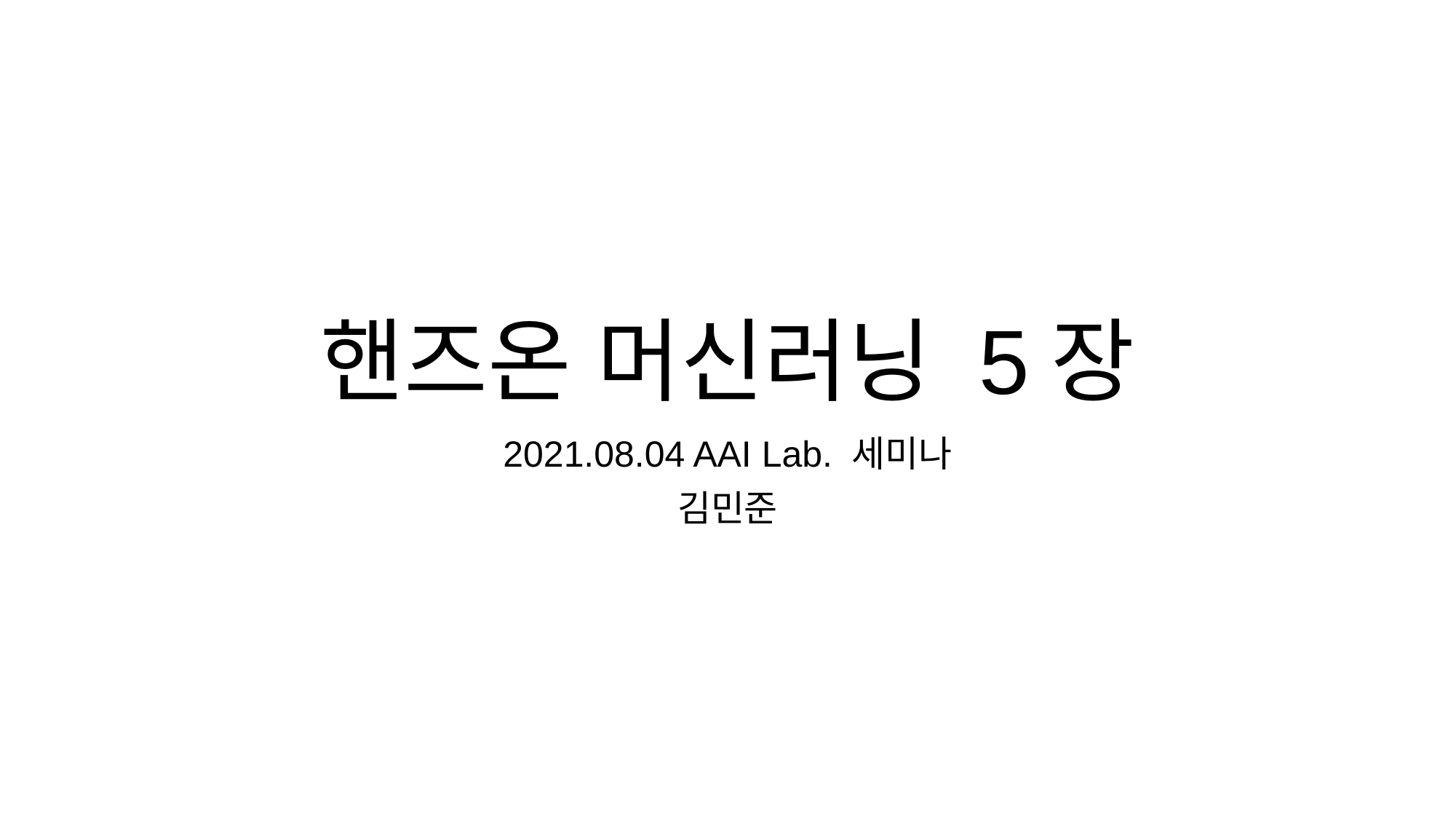

# 핸즈온 머신러닝 5장
2021.08.04 AAI Lab. 세미나
김민준